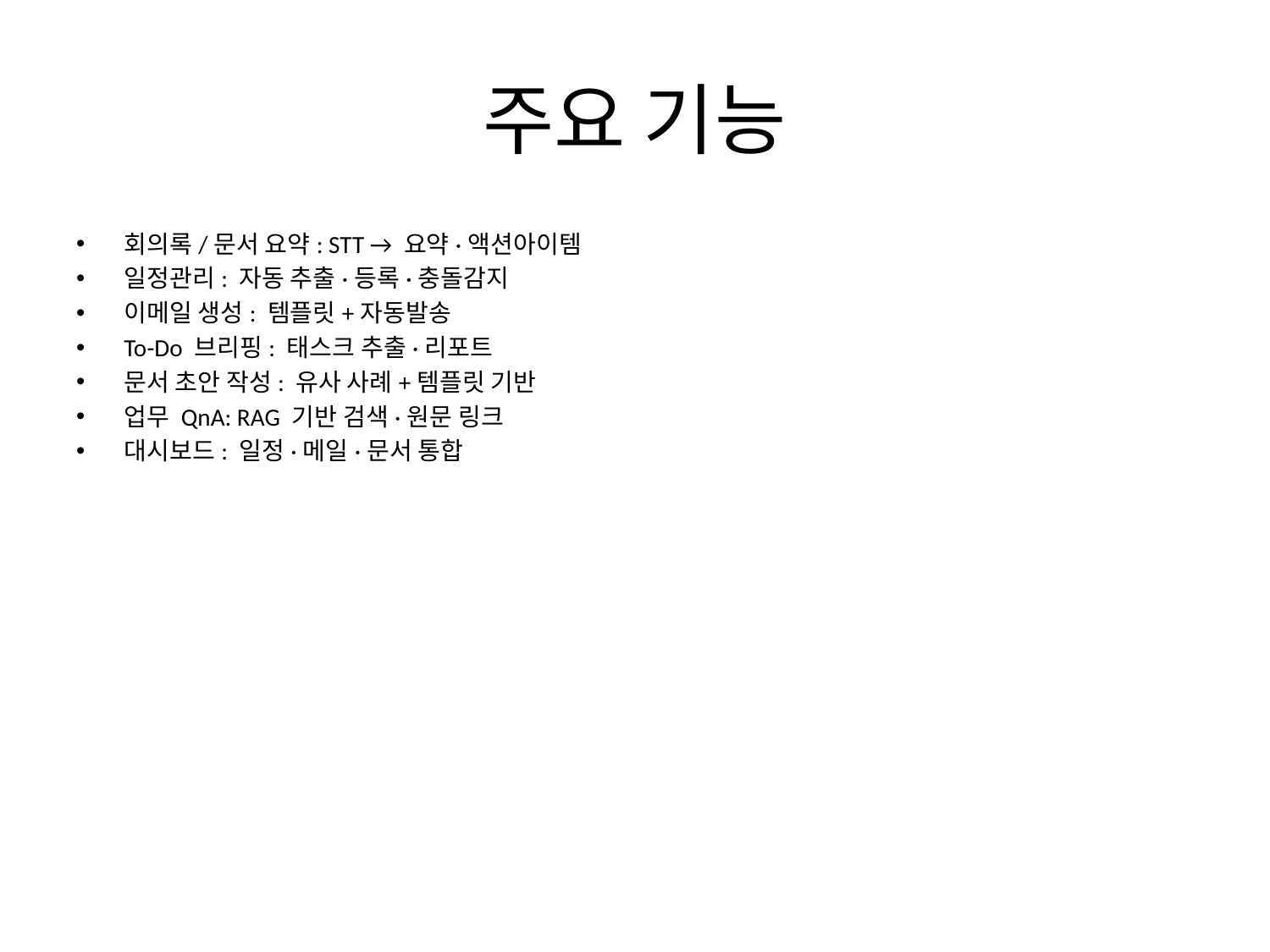

# 주요 기능
회의록/문서 요약: STT → 요약·액션아이템
일정관리: 자동 추출·등록·충돌감지
이메일 생성: 템플릿+자동발송
To-Do 브리핑: 태스크 추출·리포트
문서 초안 작성: 유사 사례+템플릿 기반
업무 QnA: RAG 기반 검색·원문 링크
대시보드: 일정·메일·문서 통합